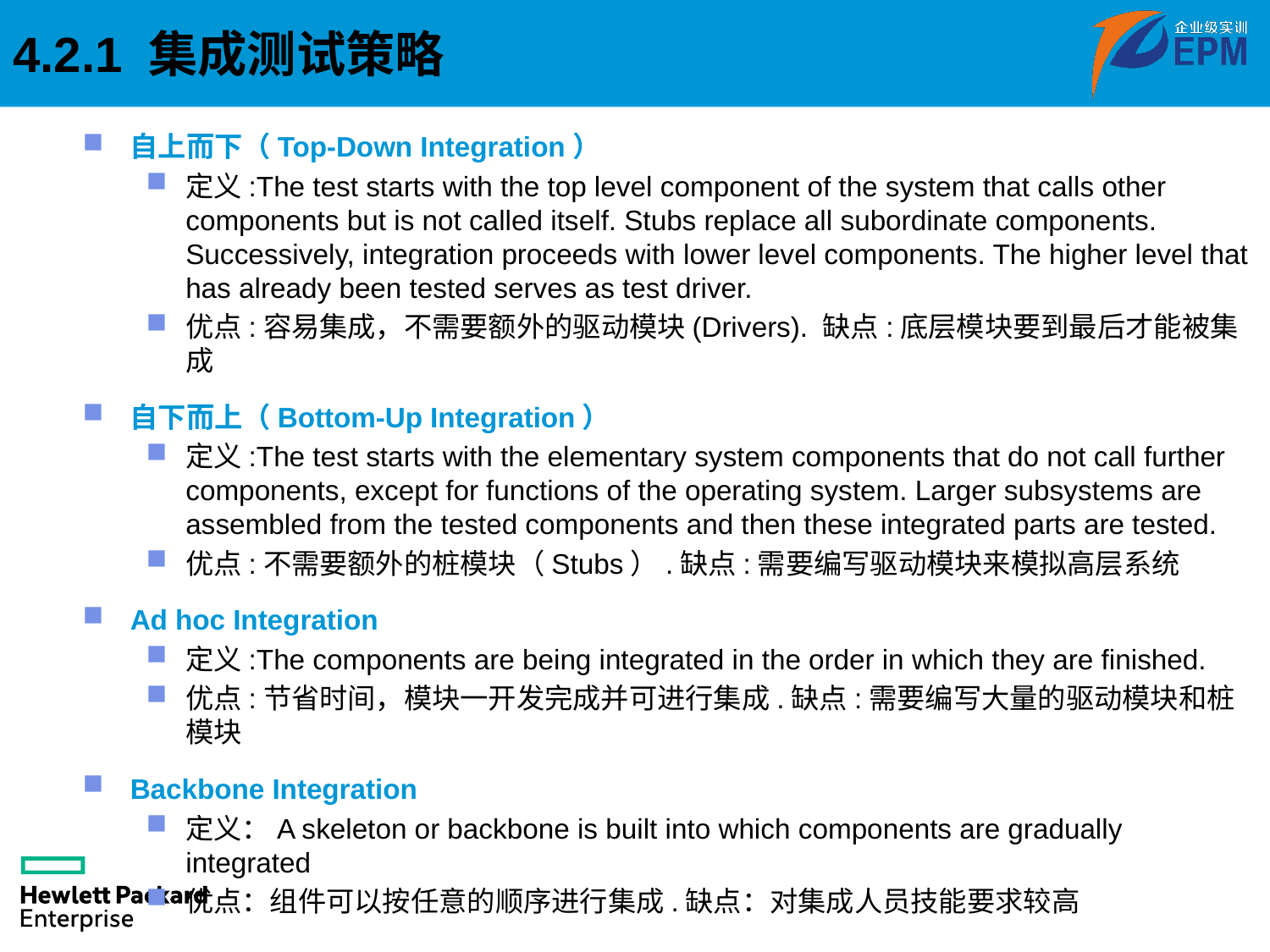

4.2.1 集成测试策略
自上而下（Top-Down Integration）
定义:The test starts with the top level component of the system that calls other components but is not called itself. Stubs replace all subordinate components. Successively, integration proceeds with lower level components. The higher level that has already been tested serves as test driver.
优点:容易集成，不需要额外的驱动模块(Drivers). 缺点:底层模块要到最后才能被集成
自下而上（Bottom-Up Integration）
定义:The test starts with the elementary system components that do not call further components, except for functions of the operating system. Larger subsystems are assembled from the tested components and then these integrated parts are tested.
优点:不需要额外的桩模块（Stubs）.缺点:需要编写驱动模块来模拟高层系统
Ad hoc Integration
定义:The components are being integrated in the order in which they are finished.
优点:节省时间，模块一开发完成并可进行集成.缺点:需要编写大量的驱动模块和桩模块
Backbone Integration
定义：A skeleton or backbone is built into which components are gradually integrated
优点：组件可以按任意的顺序进行集成.缺点：对集成人员技能要求较高